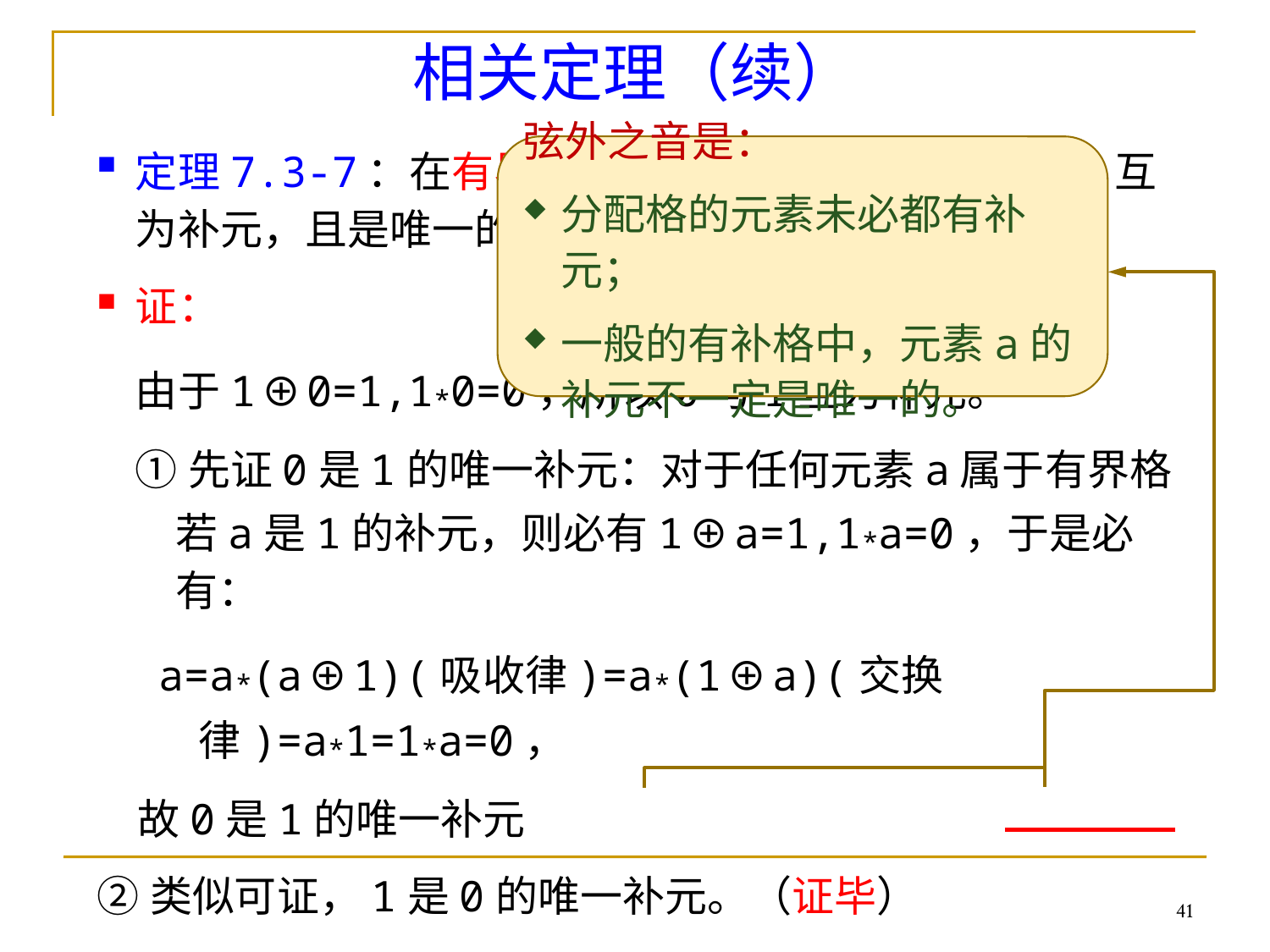

相关定理（续）
定理7.3-7：在有界格<L,*,⊕,0,1>中，0和1互为补元，且是唯一的。
证：
由于1⊕0=1,1*0=0，所以0与1互为补元。
①先证0是1的唯一补元：对于任何元素a属于有界格若a是1的补元，则必有1⊕a=1,1*a=0，于是必有：
a=a*(a⊕1)(吸收律)=a*(1⊕a)(交换律)=a*1=1*a=0，
故0是1的唯一补元
②类似可证，1是0的唯一补元。（证毕）
定理7.3-8：在分配格中，若a∈L有补元，则该补元唯一。
弦外之音是：
分配格的元素未必都有补元；
一般的有补格中，元素a的补元不一定是唯一的。

41